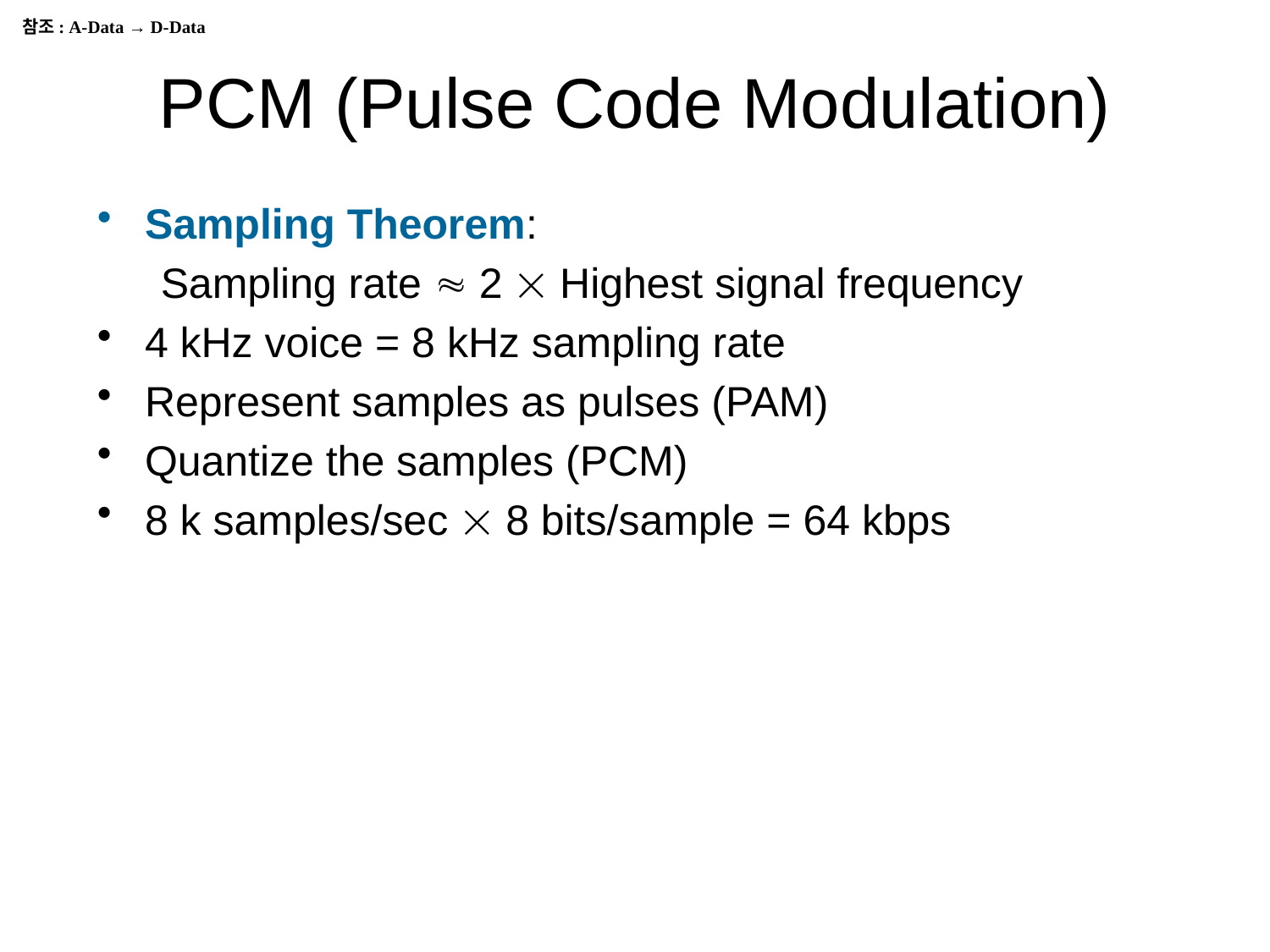

참조: A-Data → D-Data
# PCM (Pulse Code Modulation)
Sampling Theorem:
Sampling rate ≈ 2 × Highest signal frequency
4 kHz voice = 8 kHz sampling rate
Represent samples as pulses (PAM)
Quantize the samples (PCM)
8 k samples/sec × 8 bits/sample = 64 kbps